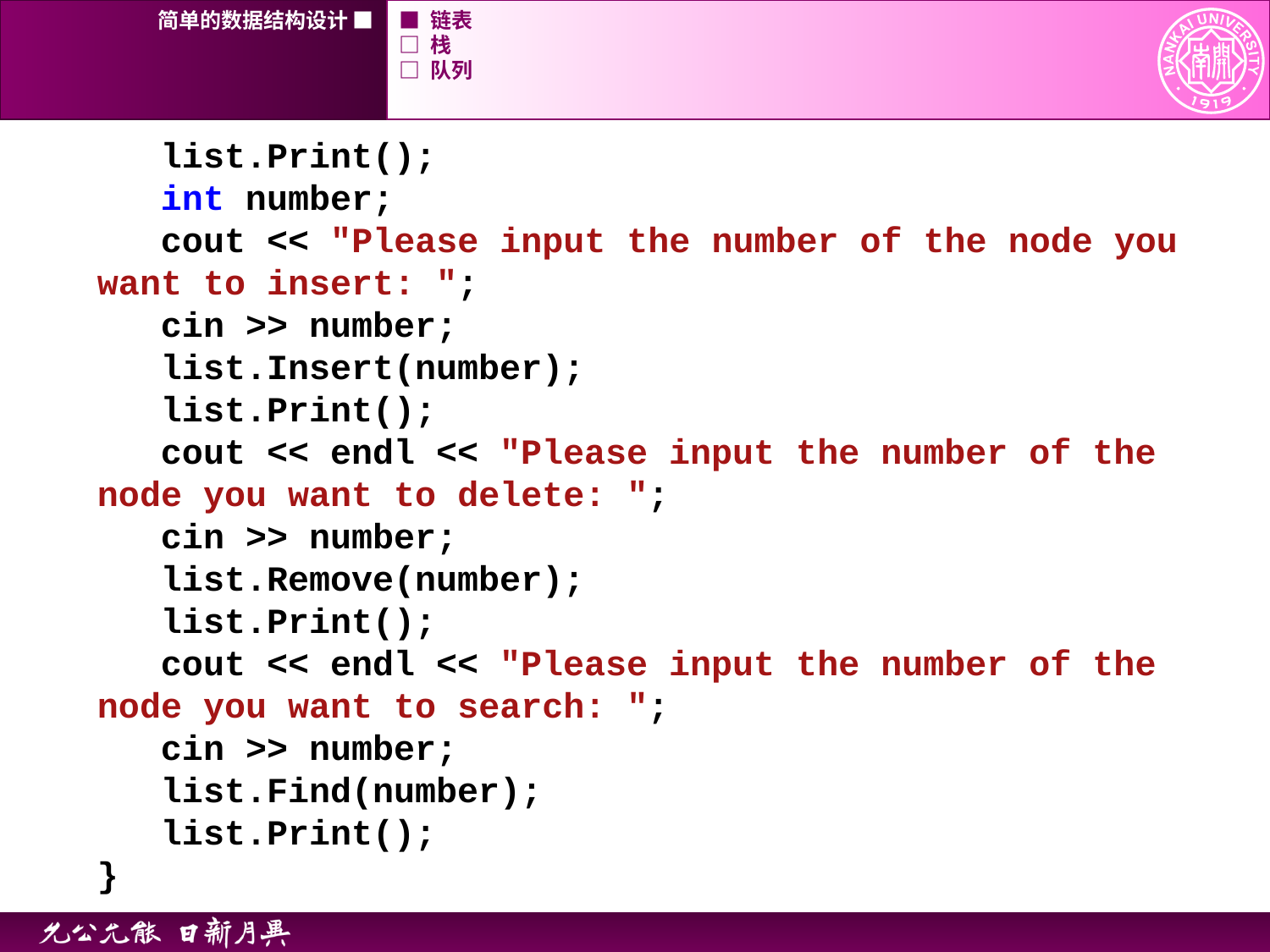

简单的数据结构设计 ■
■ 链表
□ 栈
□ 队列

   list.Print();
   int number;
   cout << "Please input the number of the node you want to insert: ";
   cin >> number;
   list.Insert(number);
   list.Print();
   cout << endl << "Please input the number of the node you want to delete: ";
   cin >> number;
   list.Remove(number);
   list.Print();
   cout << endl << "Please input the number of the node you want to search: ";
   cin >> number;
   list.Find(number);
   list.Print();
}